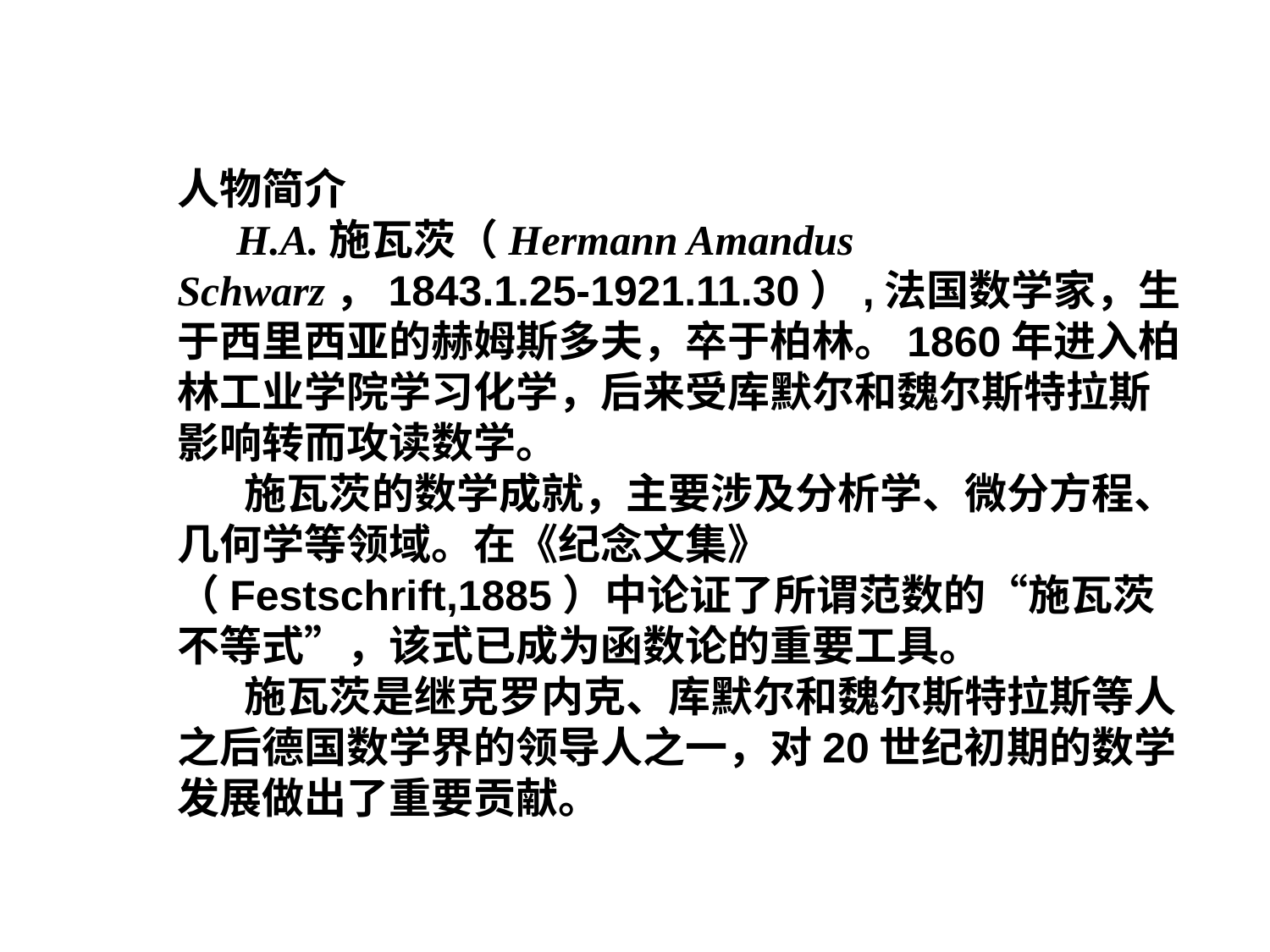

人物简介
     H.A.施瓦茨（Hermann Amandus Schwarz，1843.1.25-1921.11.30）,法国数学家，生于西里西亚的赫姆斯多夫，卒于柏林。1860年进入柏林工业学院学习化学，后来受库默尔和魏尔斯特拉斯影响转而攻读数学。
      施瓦茨的数学成就，主要涉及分析学、微分方程、几何学等领域。在《纪念文集》（Festschrift,1885）中论证了所谓范数的“施瓦茨不等式”，该式已成为函数论的重要工具。
      施瓦茨是继克罗内克、库默尔和魏尔斯特拉斯等人之后德国数学界的领导人之一，对20世纪初期的数学发展做出了重要贡献。